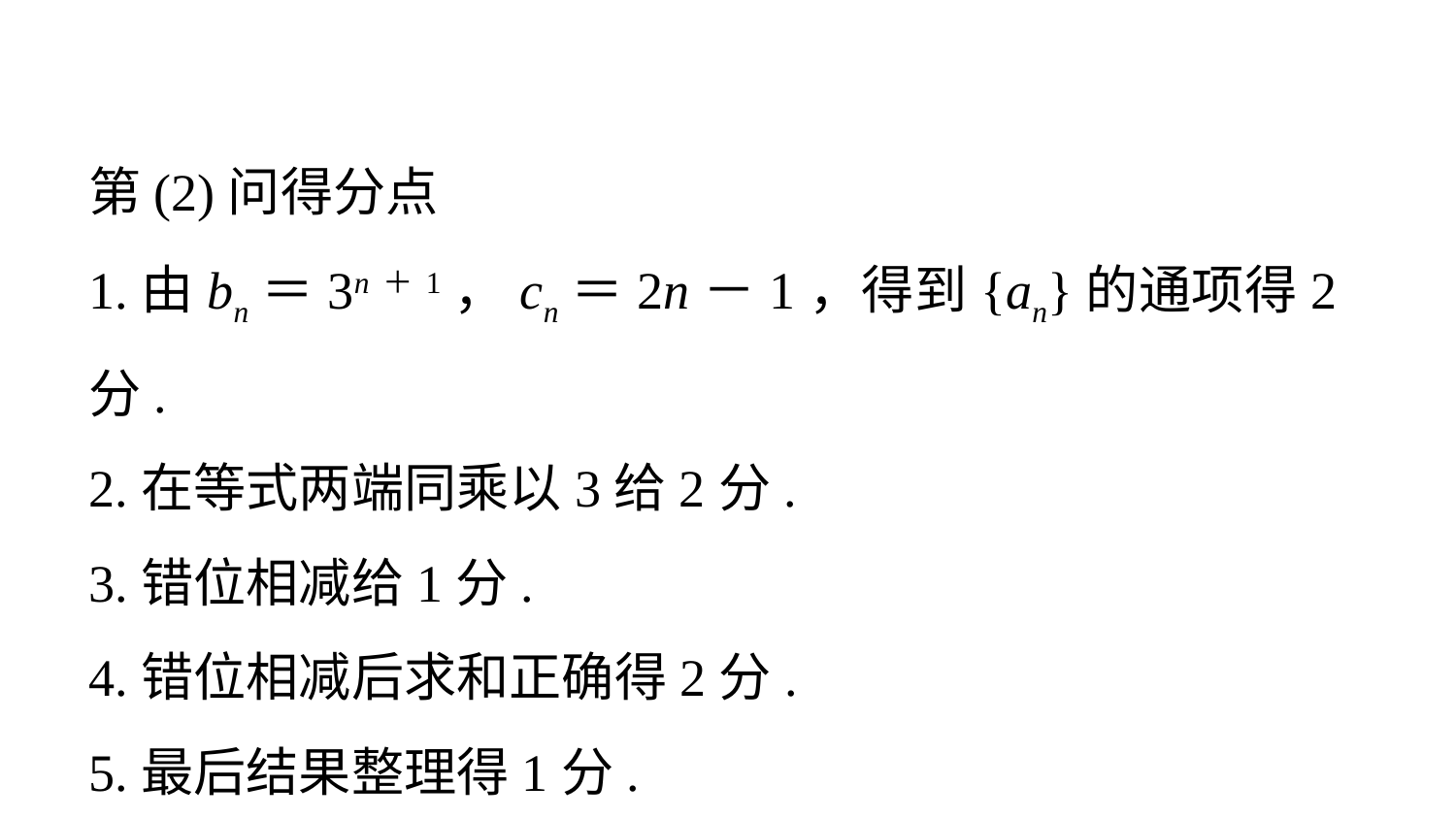

第(2)问得分点
1.由bn＝3n＋1，cn＝2n－1，得到{an}的通项得2分.
2.在等式两端同乘以3给2分.
3.错位相减给1分.
4.错位相减后求和正确得2分.
5.最后结果整理得1分.